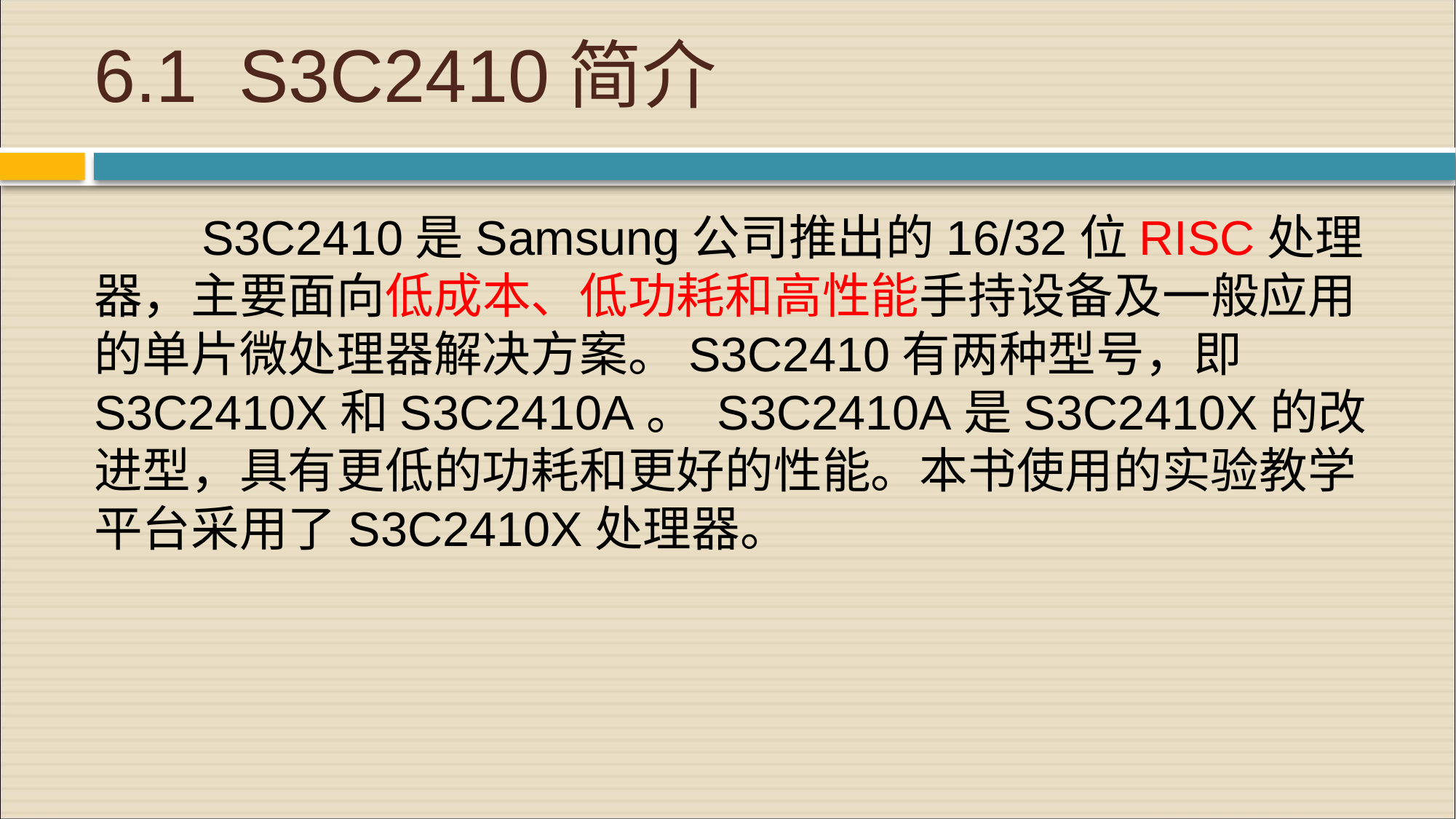

# 6.1  S3C2410简介
        S3C2410是Samsung公司推出的16/32位RISC处理器，主要面向低成本、低功耗和高性能手持设备及一般应用的单片微处理器解决方案。S3C2410有两种型号，即S3C2410X和S3C2410A。 S3C2410A是S3C2410X的改进型，具有更低的功耗和更好的性能。本书使用的实验教学平台采用了S3C2410X处理器。